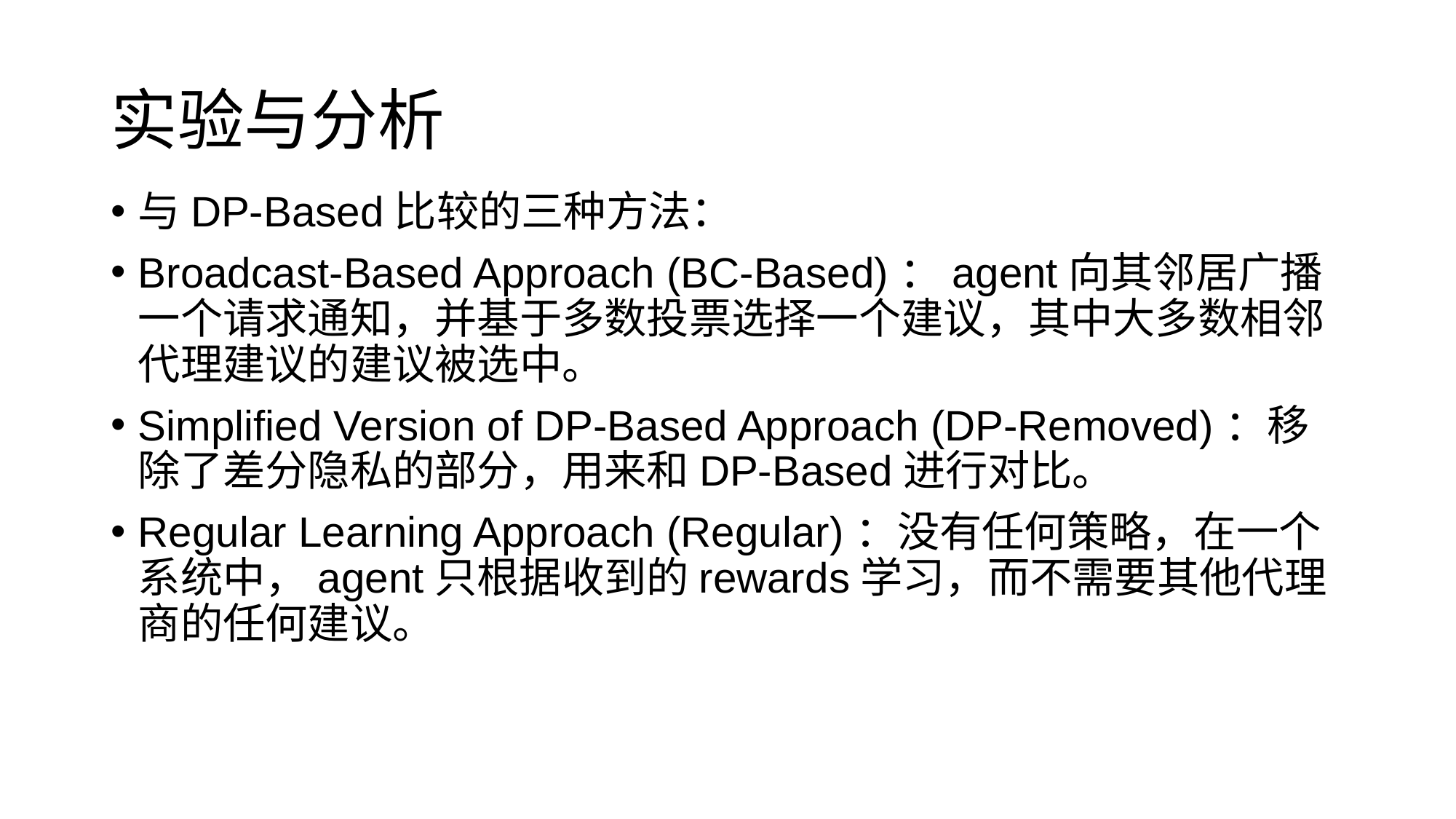

# 实验与分析
与DP-Based比较的三种方法：
Broadcast-Based Approach (BC-Based)：agent向其邻居广播一个请求通知，并基于多数投票选择一个建议，其中大多数相邻代理建议的建议被选中。
Simplified Version of DP-Based Approach (DP-Removed)：移除了差分隐私的部分，用来和DP-Based进行对比。
Regular Learning Approach (Regular)：没有任何策略，在一个系统中，agent只根据收到的rewards学习，而不需要其他代理商的任何建议。